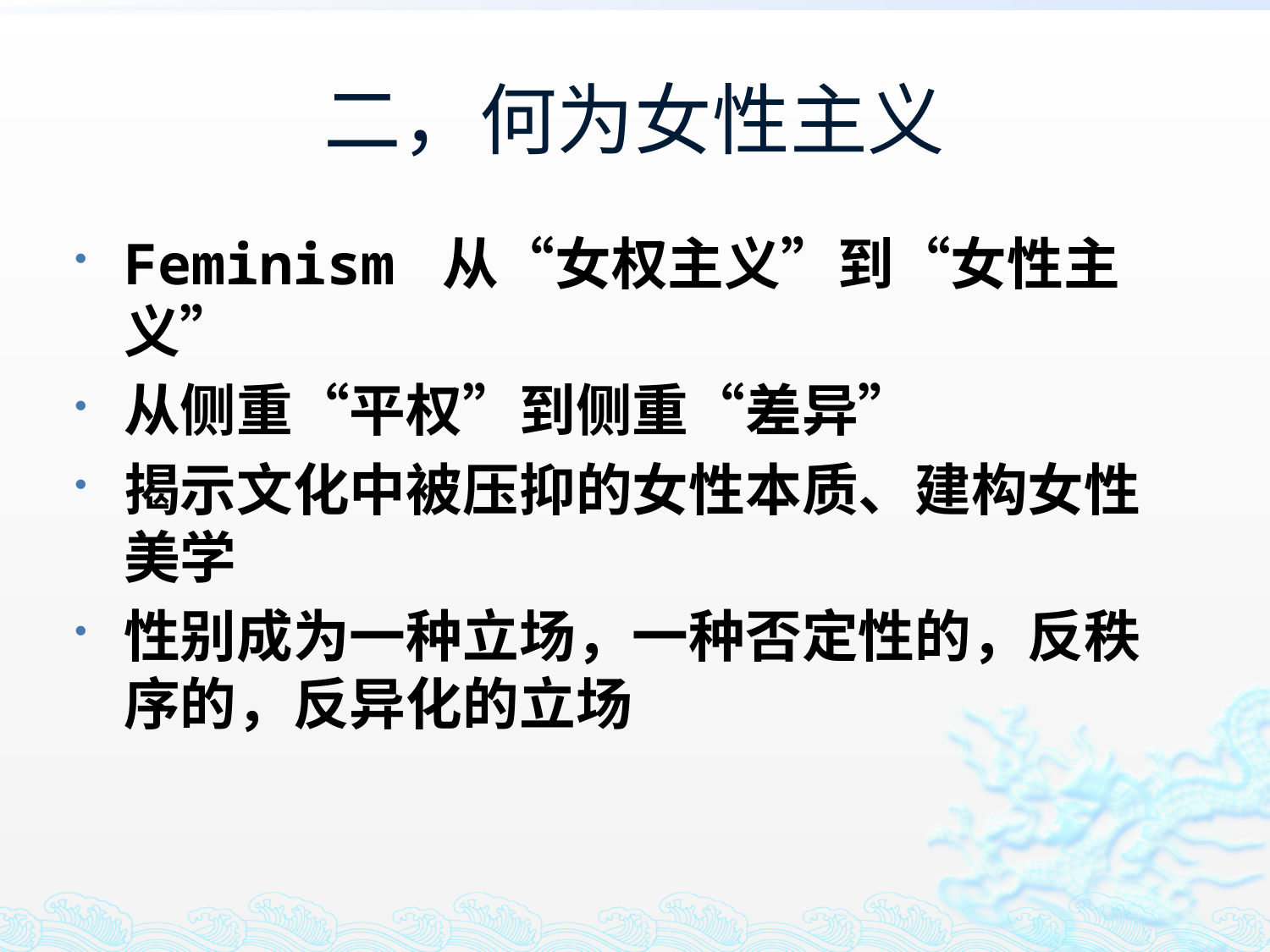

# 二，何为女性主义
Feminism 从“女权主义”到“女性主义”
从侧重“平权”到侧重“差异”
揭示文化中被压抑的女性本质、建构女性美学
性别成为一种立场，一种否定性的，反秩序的，反异化的立场